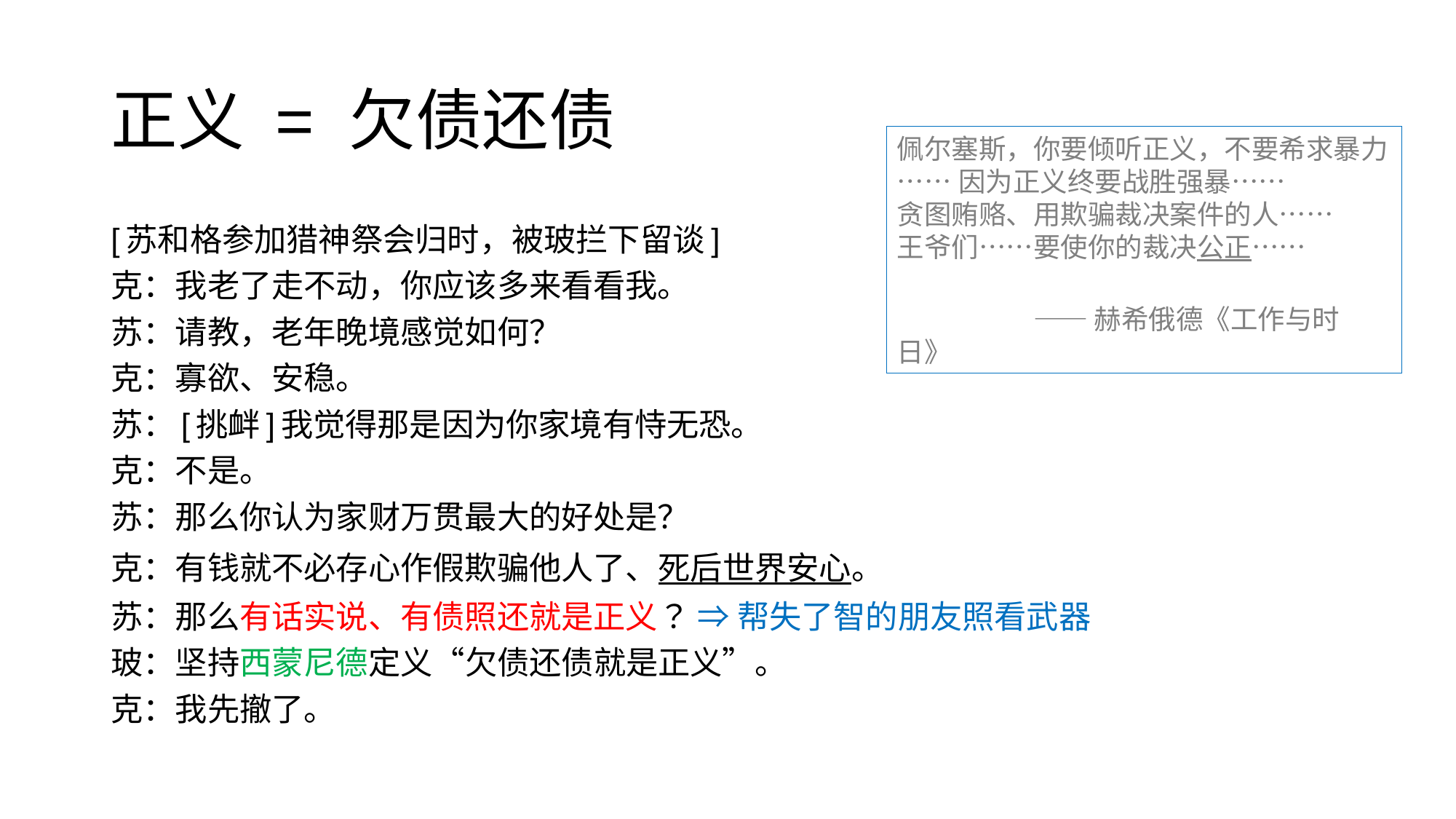

# 正义 = 欠债还债
佩尔塞斯，你要倾听正义，不要希求暴力
……因为正义终要战胜强暴……
贪图贿赂、用欺骗裁决案件的人……
王爷们……要使你的裁决公正……
　　　　　—— 赫希俄德《工作与时日》
[苏和格参加猎神祭会归时，被玻拦下留谈]
克：我老了走不动，你应该多来看看我。
苏：请教，老年晚境感觉如何？
克：寡欲、安稳。
苏：[挑衅]我觉得那是因为你家境有恃无恐。
克：不是。
苏：那么你认为家财万贯最大的好处是？
克：有钱就不必存心作假欺骗他人了、死后世界安心。
苏：那么有话实说、有债照还就是正义？ ⇒ 帮失了智的朋友照看武器
玻：坚持西蒙尼德定义“欠债还债就是正义”。
克：我先撤了。